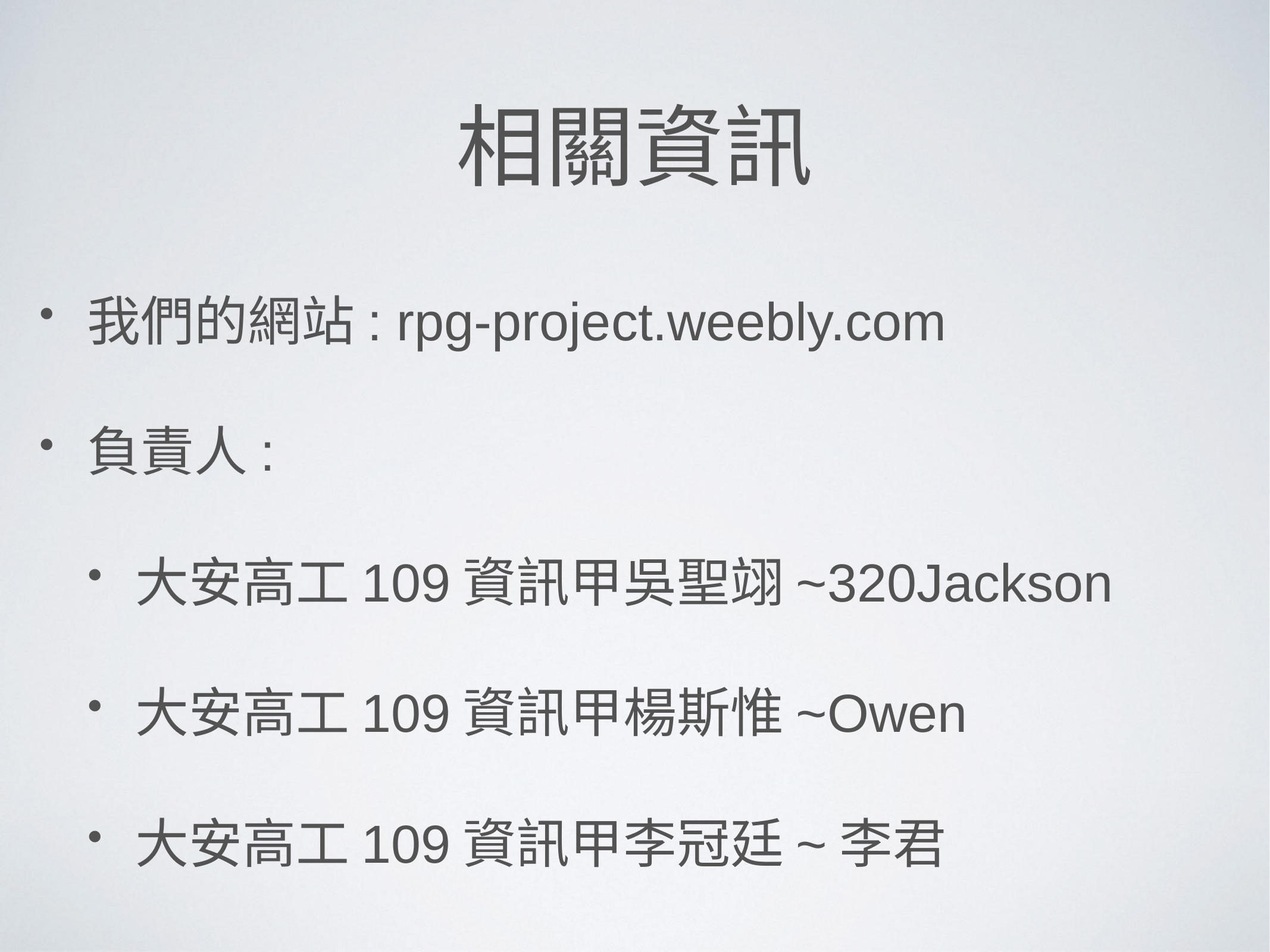

# 相關資訊
我們的網站: rpg-project.weebly.com
負責人:
大安高工109資訊甲吳聖翊~320Jackson
大安高工109資訊甲楊斯惟~Owen
大安高工109資訊甲李冠廷~李君